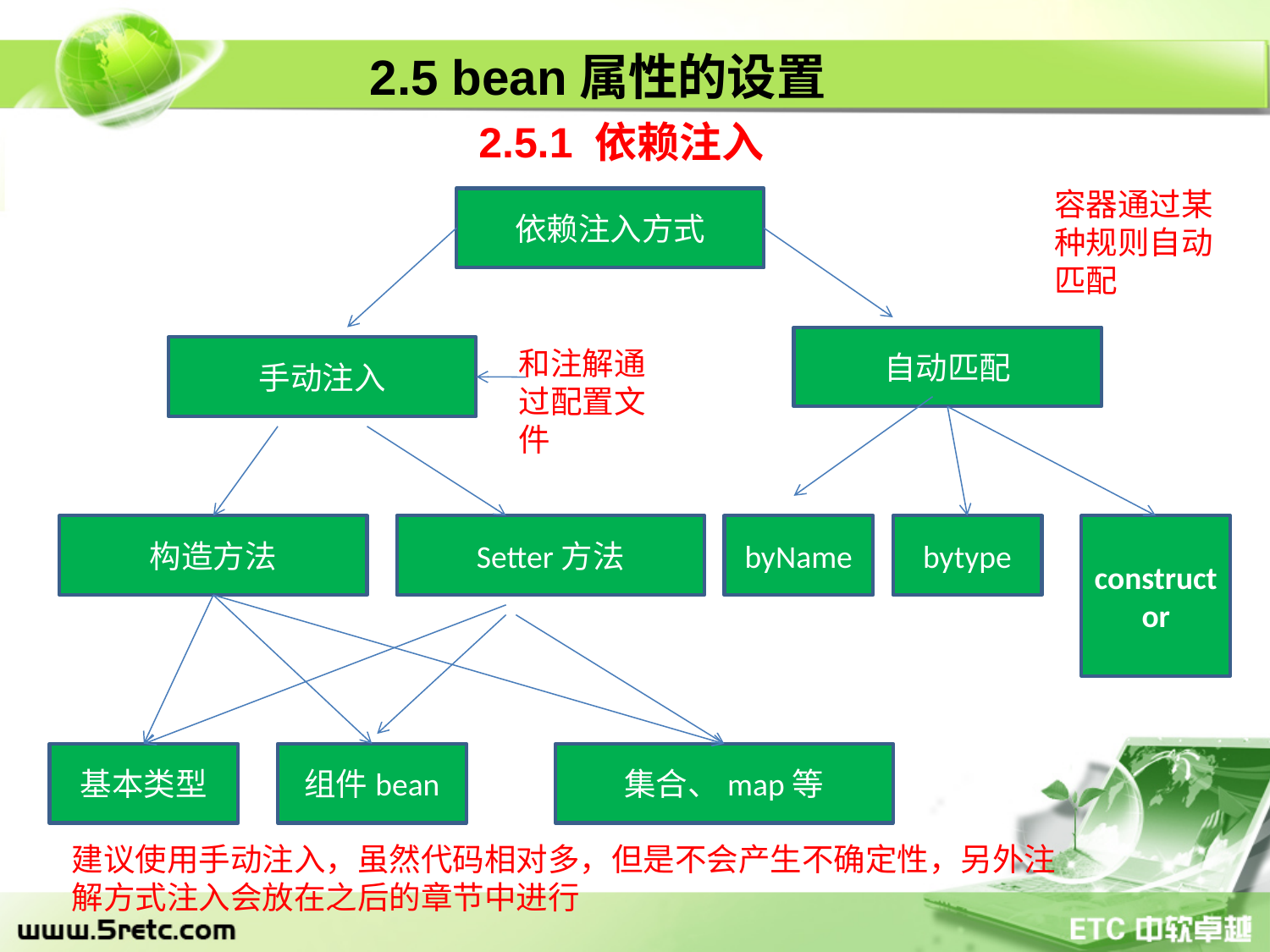

2.5 bean属性的设置

2.5.1 依赖注入

容器通过某种规则自动匹配
依赖注入方式
自动匹配
手动注入
和注解通过配置文件
构造方法
Setter方法
byName
bytype
constructor
基本类型
组件bean
集合、map等
建议使用手动注入，虽然代码相对多，但是不会产生不确定性，另外注解方式注入会放在之后的章节中进行